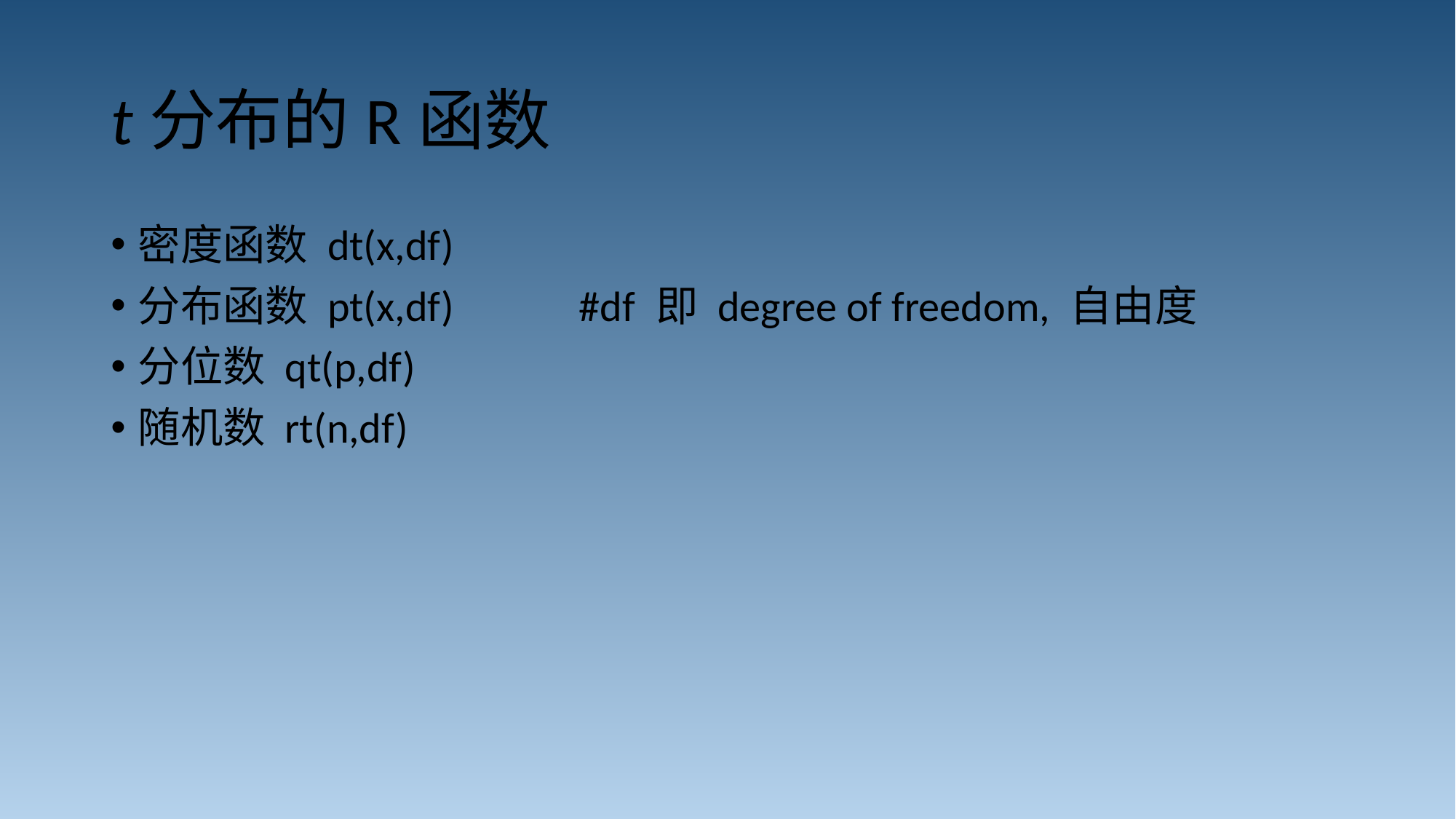

# t分布的R函数
密度函数 dt(x,df)
分布函数 pt(x,df)             #df 即 degree of freedom, 自由度
分位数 qt(p,df)
随机数 rt(n,df)